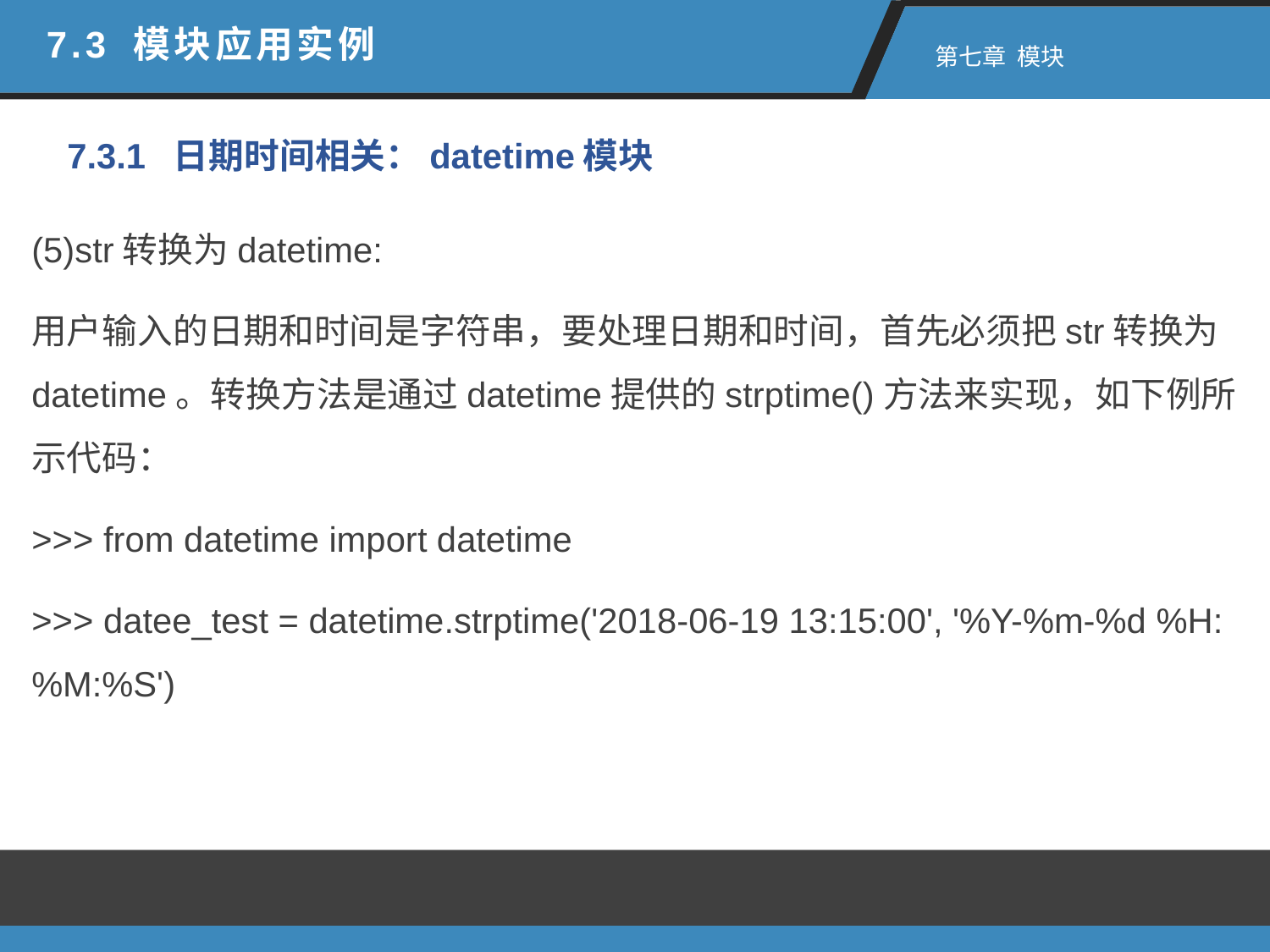

7.3 模块应用实例
  第七章  模块
7.3.1  日期时间相关：datetime模块
(5)str转换为datetime:
用户输入的日期和时间是字符串，要处理日期和时间，首先必须把str转换为datetime。转换方法是通过datetime提供的strptime()方法来实现，如下例所示代码：
>>> from datetime import datetime
>>> datee_test = datetime.strptime('2018-06-19 13:15:00', '%Y-%m-%d %H:%M:%S')